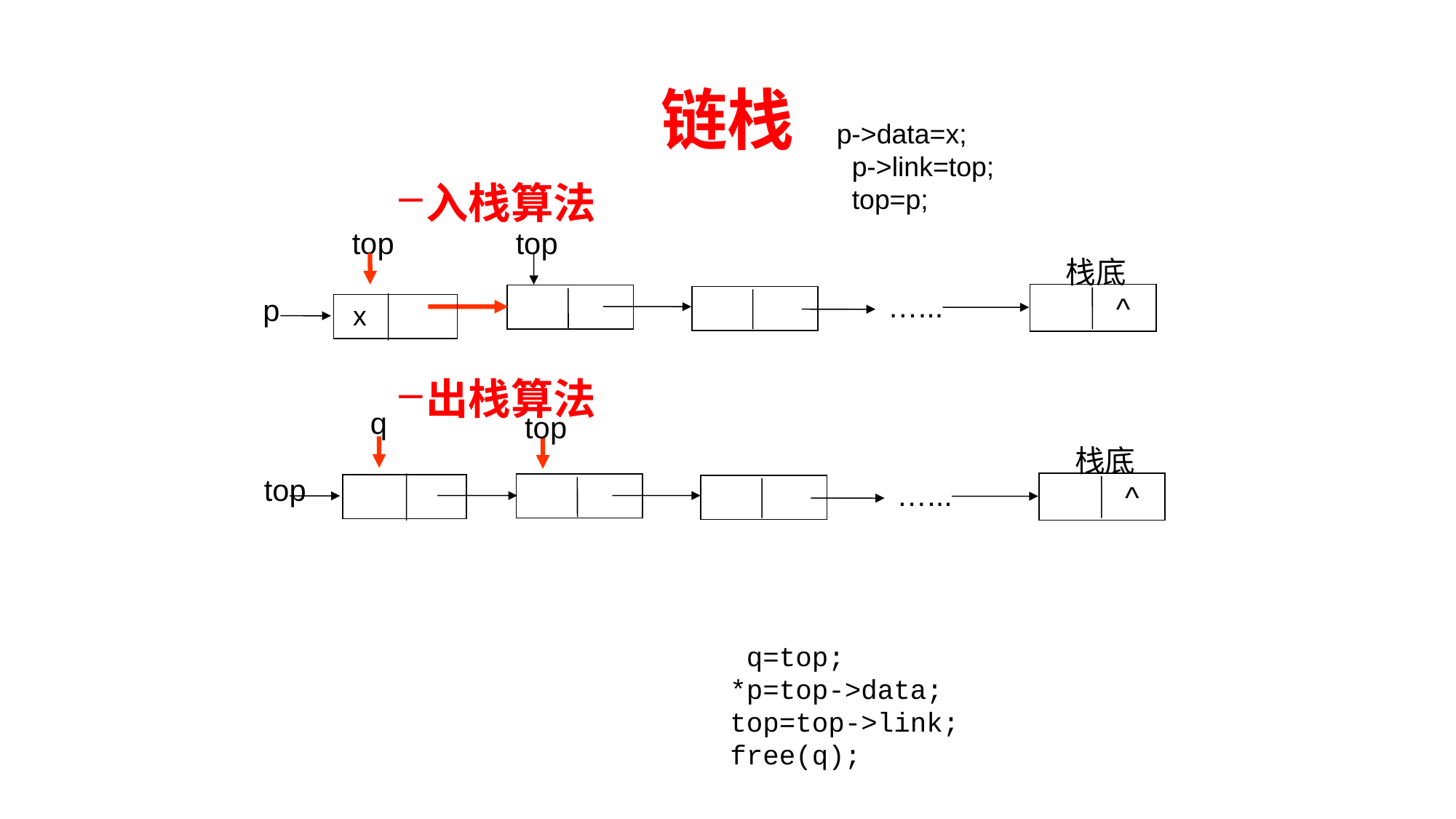

# 链栈
 p->data=x;
   p->link=top;
   top=p;
入栈算法
top

top
栈底

…...
         ^

p
x

出栈算法
q

top

栈底
top
…...
         ^

         q=top;
        *p=top->data;
        top=top->link;
        free(q);